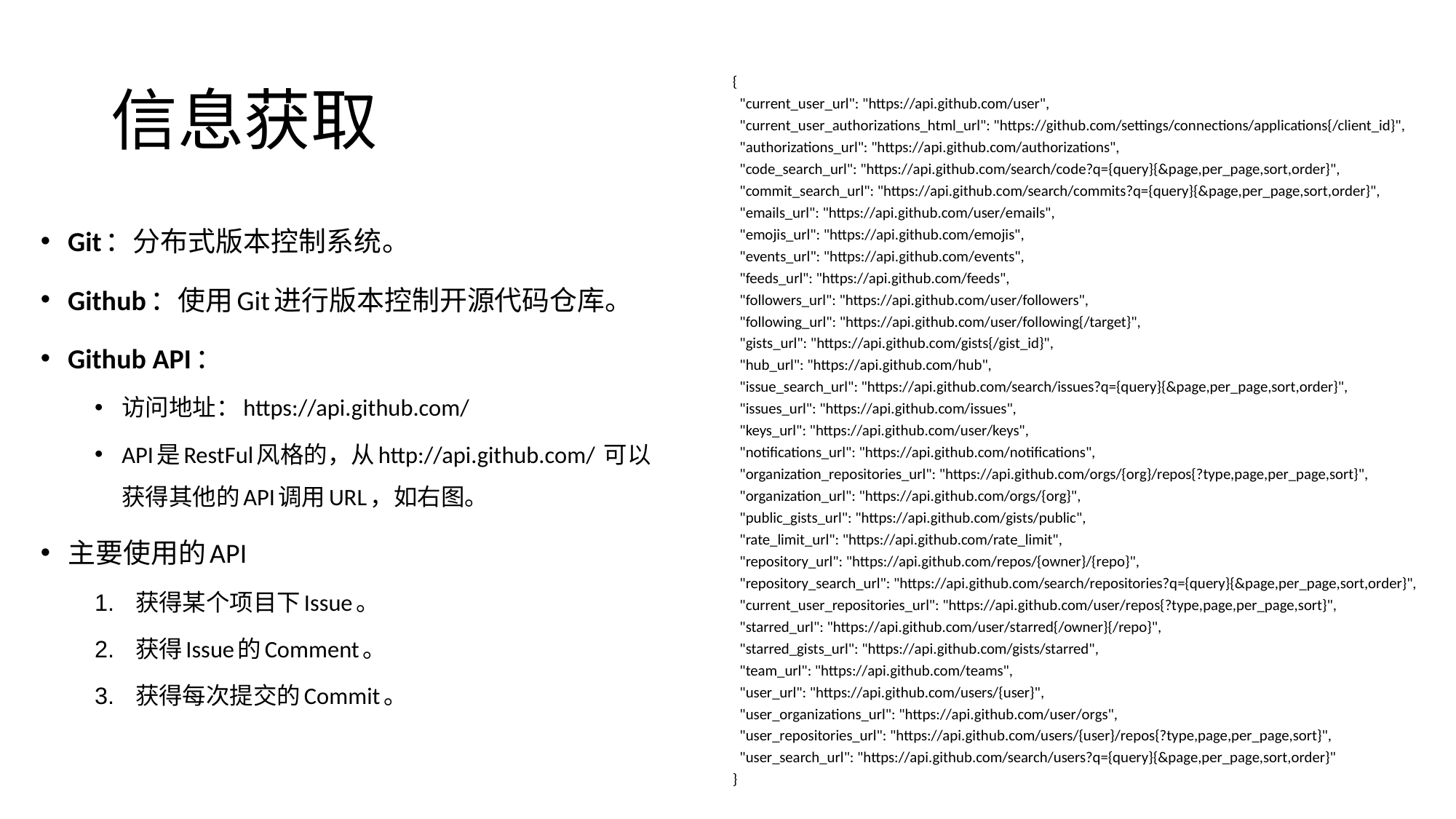

# 信息获取
{
  "current_user_url": "https://api.github.com/user",
  "current_user_authorizations_html_url": "https://github.com/settings/connections/applications{/client_id}",
  "authorizations_url": "https://api.github.com/authorizations",
  "code_search_url": "https://api.github.com/search/code?q={query}{&page,per_page,sort,order}",
  "commit_search_url": "https://api.github.com/search/commits?q={query}{&page,per_page,sort,order}",
  "emails_url": "https://api.github.com/user/emails",
  "emojis_url": "https://api.github.com/emojis",
  "events_url": "https://api.github.com/events",
  "feeds_url": "https://api.github.com/feeds",
  "followers_url": "https://api.github.com/user/followers",
  "following_url": "https://api.github.com/user/following{/target}",
  "gists_url": "https://api.github.com/gists{/gist_id}",
  "hub_url": "https://api.github.com/hub",
  "issue_search_url": "https://api.github.com/search/issues?q={query}{&page,per_page,sort,order}",
  "issues_url": "https://api.github.com/issues",
  "keys_url": "https://api.github.com/user/keys",
  "notifications_url": "https://api.github.com/notifications",
  "organization_repositories_url": "https://api.github.com/orgs/{org}/repos{?type,page,per_page,sort}",
  "organization_url": "https://api.github.com/orgs/{org}",
  "public_gists_url": "https://api.github.com/gists/public",
  "rate_limit_url": "https://api.github.com/rate_limit",
  "repository_url": "https://api.github.com/repos/{owner}/{repo}",
  "repository_search_url": "https://api.github.com/search/repositories?q={query}{&page,per_page,sort,order}",
  "current_user_repositories_url": "https://api.github.com/user/repos{?type,page,per_page,sort}",
  "starred_url": "https://api.github.com/user/starred{/owner}{/repo}",
  "starred_gists_url": "https://api.github.com/gists/starred",
  "team_url": "https://api.github.com/teams",
  "user_url": "https://api.github.com/users/{user}",
  "user_organizations_url": "https://api.github.com/user/orgs",
  "user_repositories_url": "https://api.github.com/users/{user}/repos{?type,page,per_page,sort}",
  "user_search_url": "https://api.github.com/search/users?q={query}{&page,per_page,sort,order}"
}
Git：分布式版本控制系统。
Github：使用Git进行版本控制开源代码仓库。
Github API：
访问地址：https://api.github.com/
API是RestFul风格的，从http://api.github.com/ 可以获得其他的API调用URL，如右图。
主要使用的API
获得某个项目下Issue。
获得Issue的Comment。
获得每次提交的Commit。